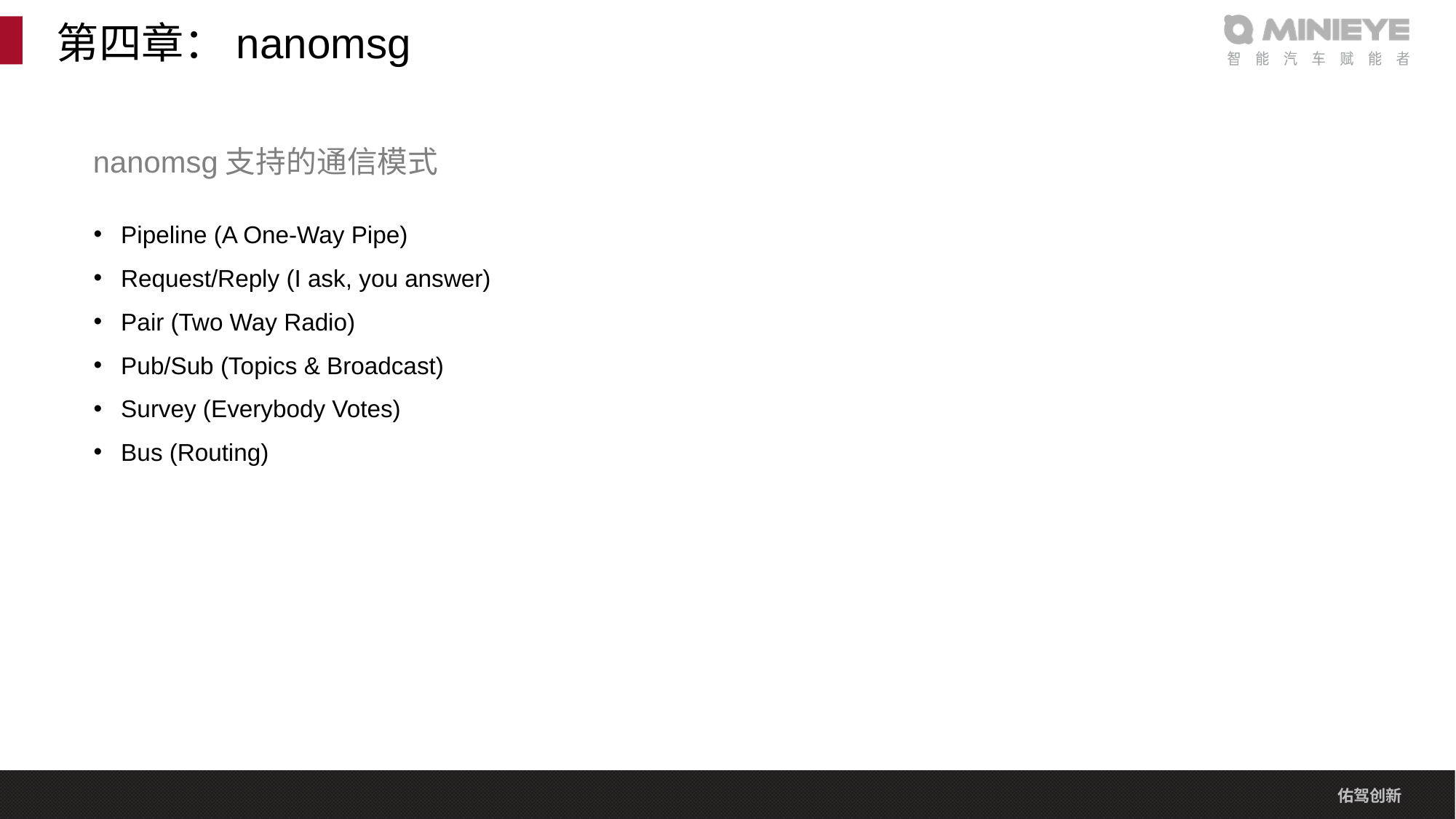

# 第四章：nanomsg
nanomsg支持的通信模式
Pipeline (A One-Way Pipe)
Request/Reply (I ask, you answer)
Pair (Two Way Radio)
Pub/Sub (Topics & Broadcast)
Survey (Everybody Votes)
Bus (Routing)